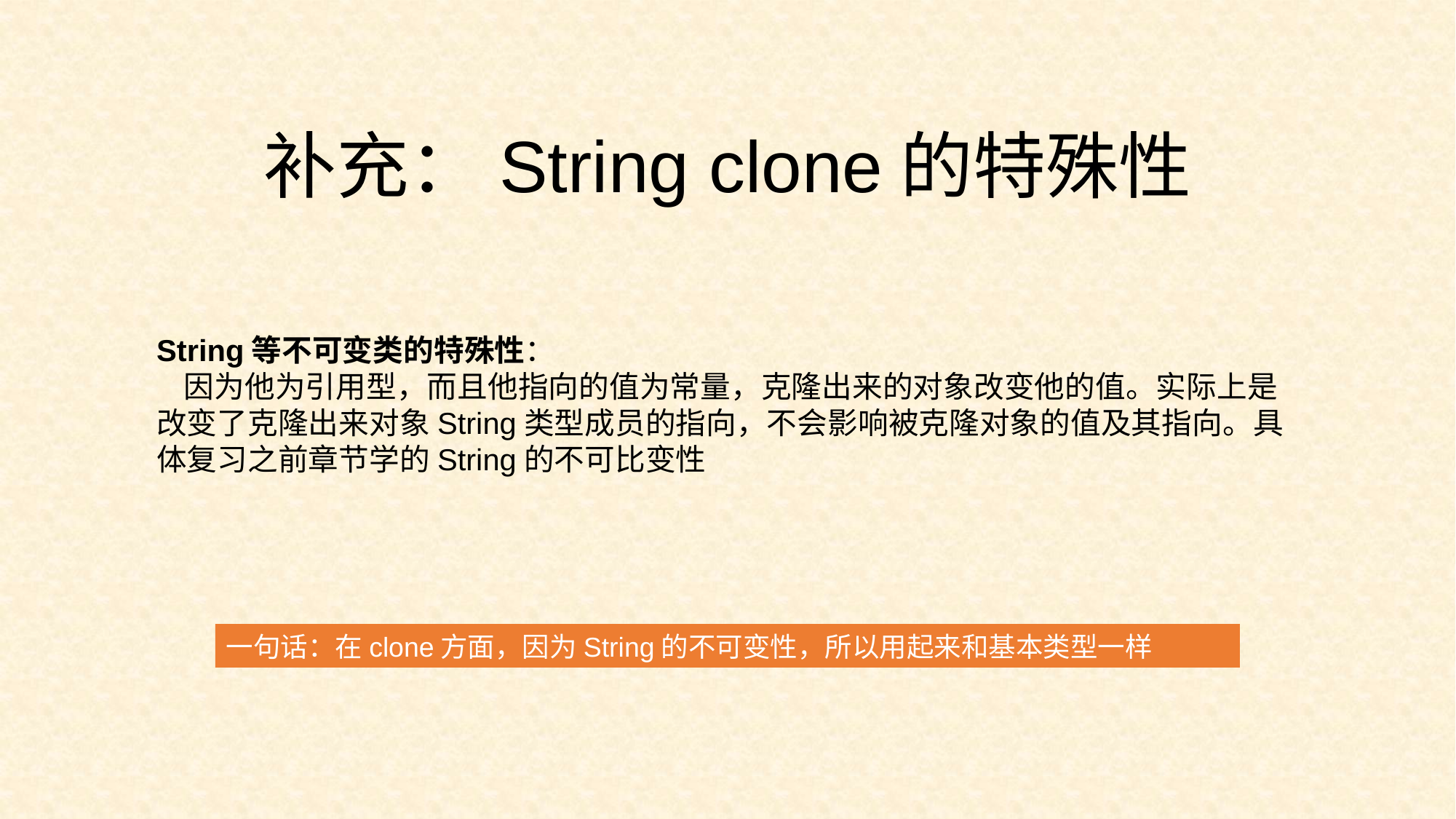

补充：String clone的特殊性
String等不可变类的特殊性：
   因为他为引用型，而且他指向的值为常量，克隆出来的对象改变他的值。实际上是改变了克隆出来对象String类型成员的指向，不会影响被克隆对象的值及其指向。具体复习之前章节学的String的不可比变性

一句话：在clone方面，因为String的不可变性，所以用起来和基本类型一样